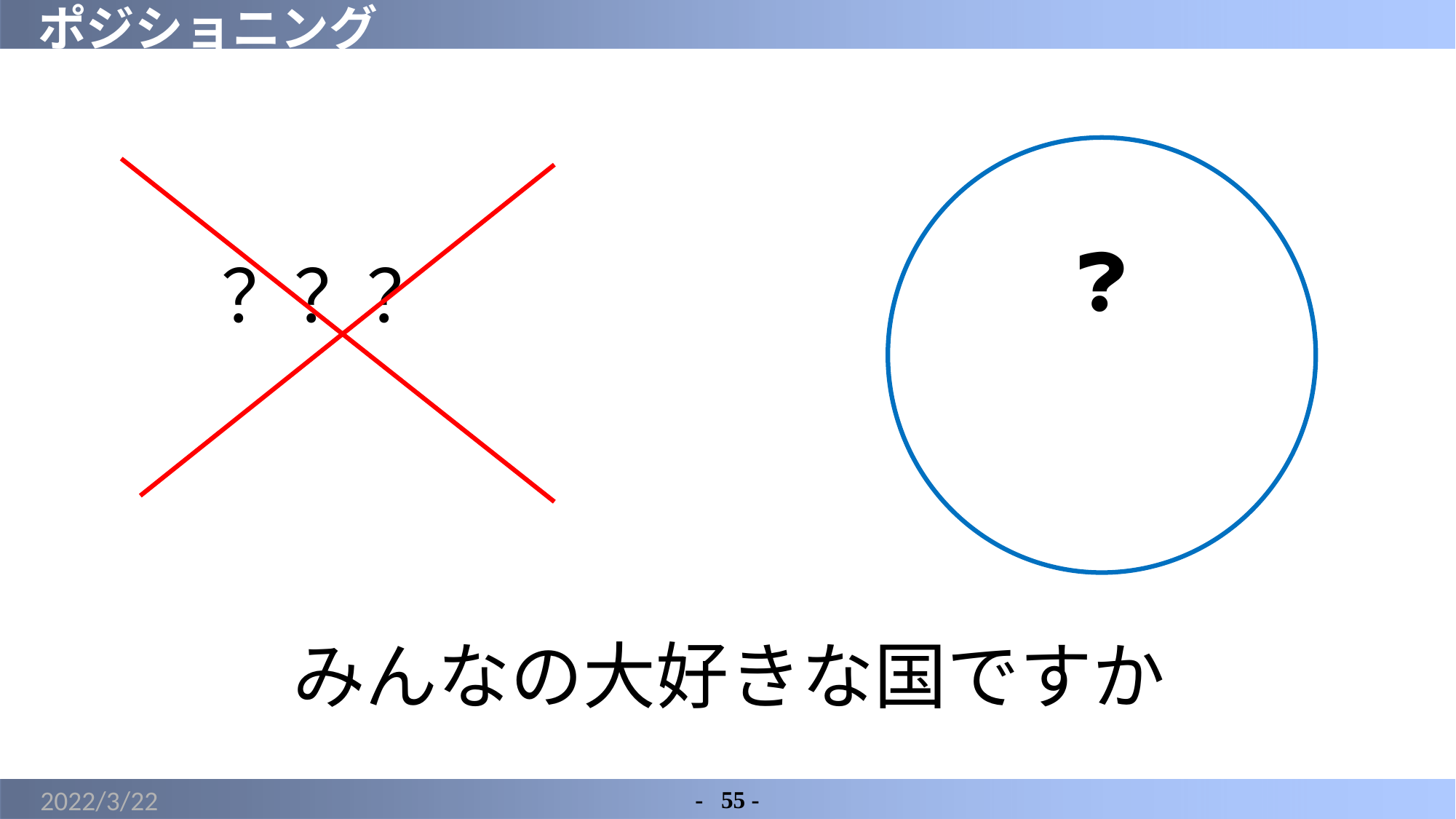

# ポジショニング

❓
？？？
みんなの大好きな国ですか
2022/3/22
-	55 -